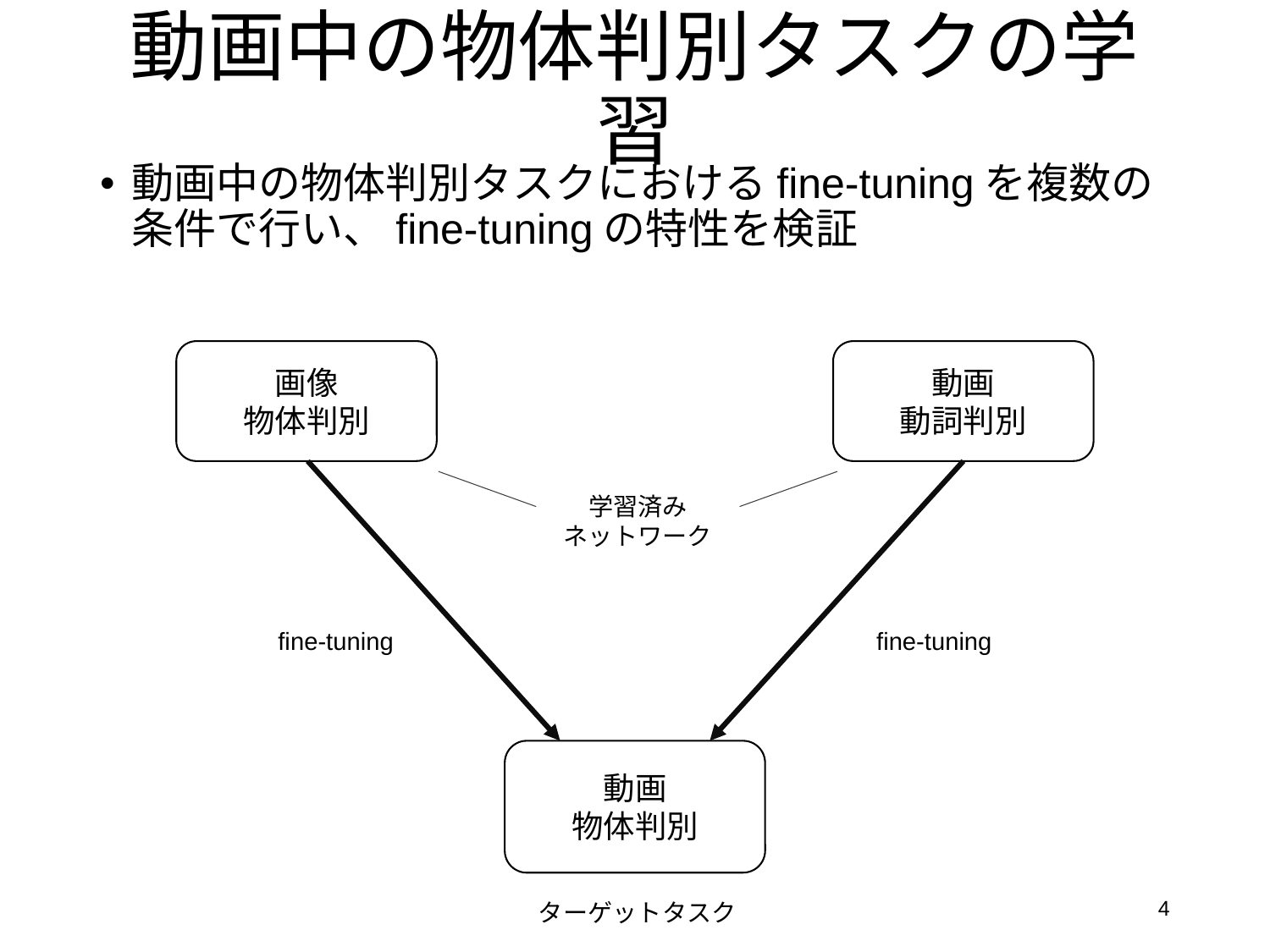

# 動画中の物体判別タスクの学習
動画中の物体判別タスクにおけるfine-tuningを複数の条件で行い、fine-tuningの特性を検証
画像
物体判別
動画
動詞判別
学習済み
ネットワーク
fine-tuning
fine-tuning
動画
物体判別
4
ターゲットタスク